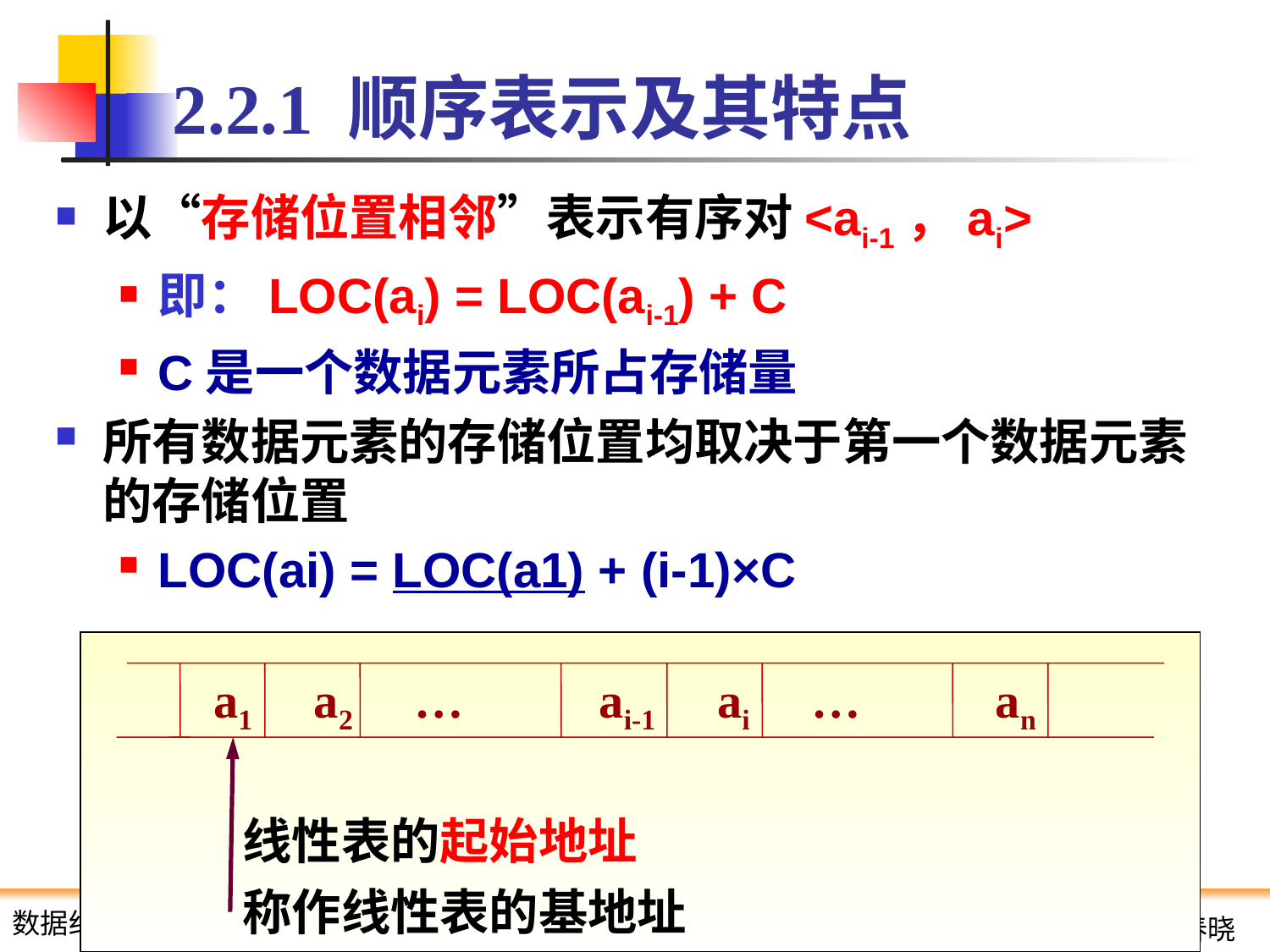

# 2.2.1 顺序表示及其特点
以“存储位置相邻”表示有序对<ai-1，ai>
即：LOC(ai) = LOC(ai-1) + C
C是一个数据元素所占存储量
所有数据元素的存储位置均取决于第一个数据元素的存储位置
LOC(ai) = LOC(a1) + (i-1)×C

 a1     a2     …           ai-1     ai     …           an

线性表的起始地址
称作线性表的基地址
35